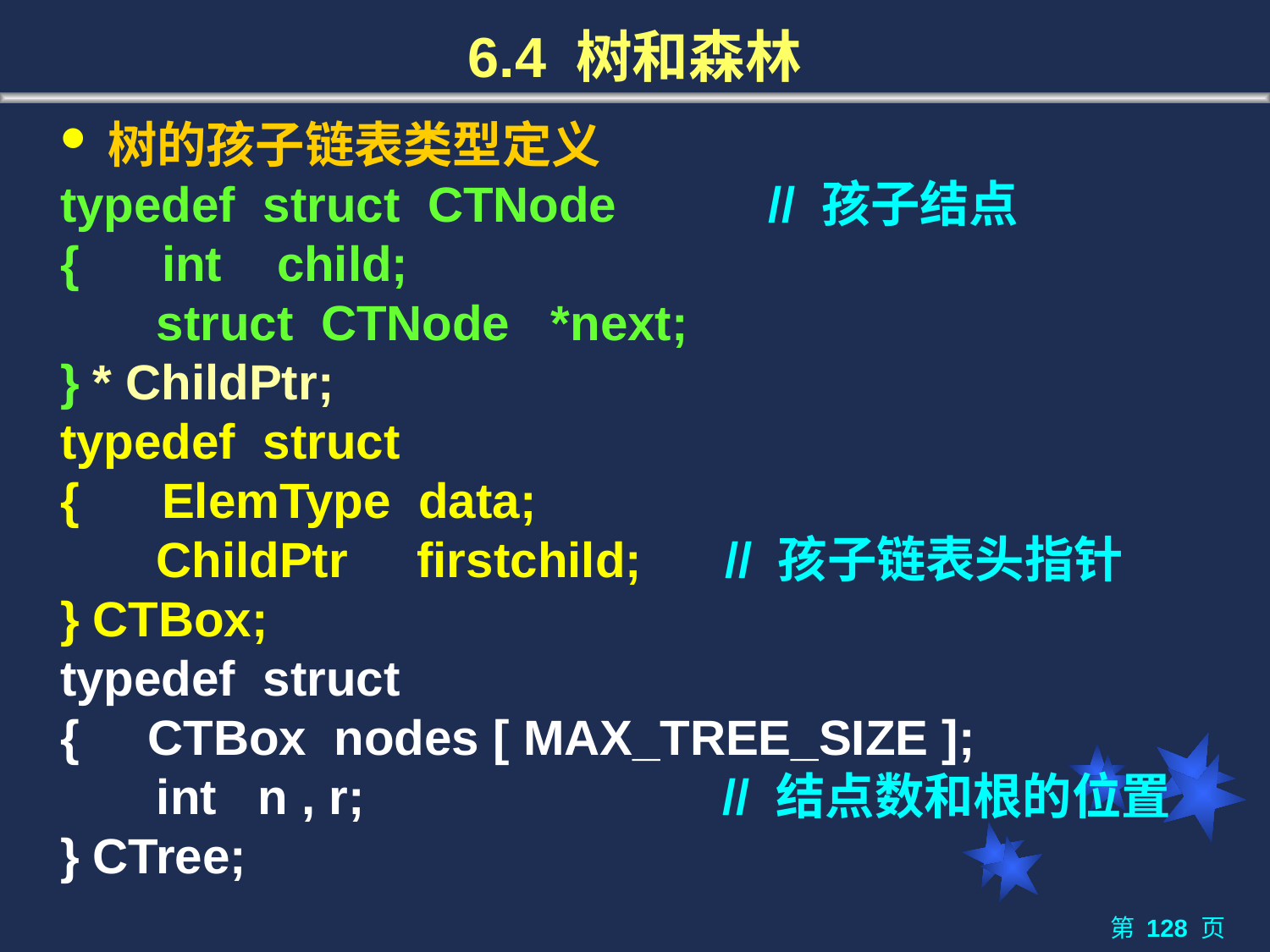

# 6.4 树和森林
树的孩子链表类型定义
typedef  struct  CTNode           // 孩子结点
{      int    child;
       struct  CTNode   *next;
} * ChildPtr;
typedef  struct
{      ElemType  data;
       ChildPtr     firstchild;      // 孩子链表头指针
} CTBox;
typedef  struct
{     CTBox  nodes [ MAX_TREE_SIZE ];
       int   n , r;                          // 结点数和根的位置
} CTree;
第 128 页